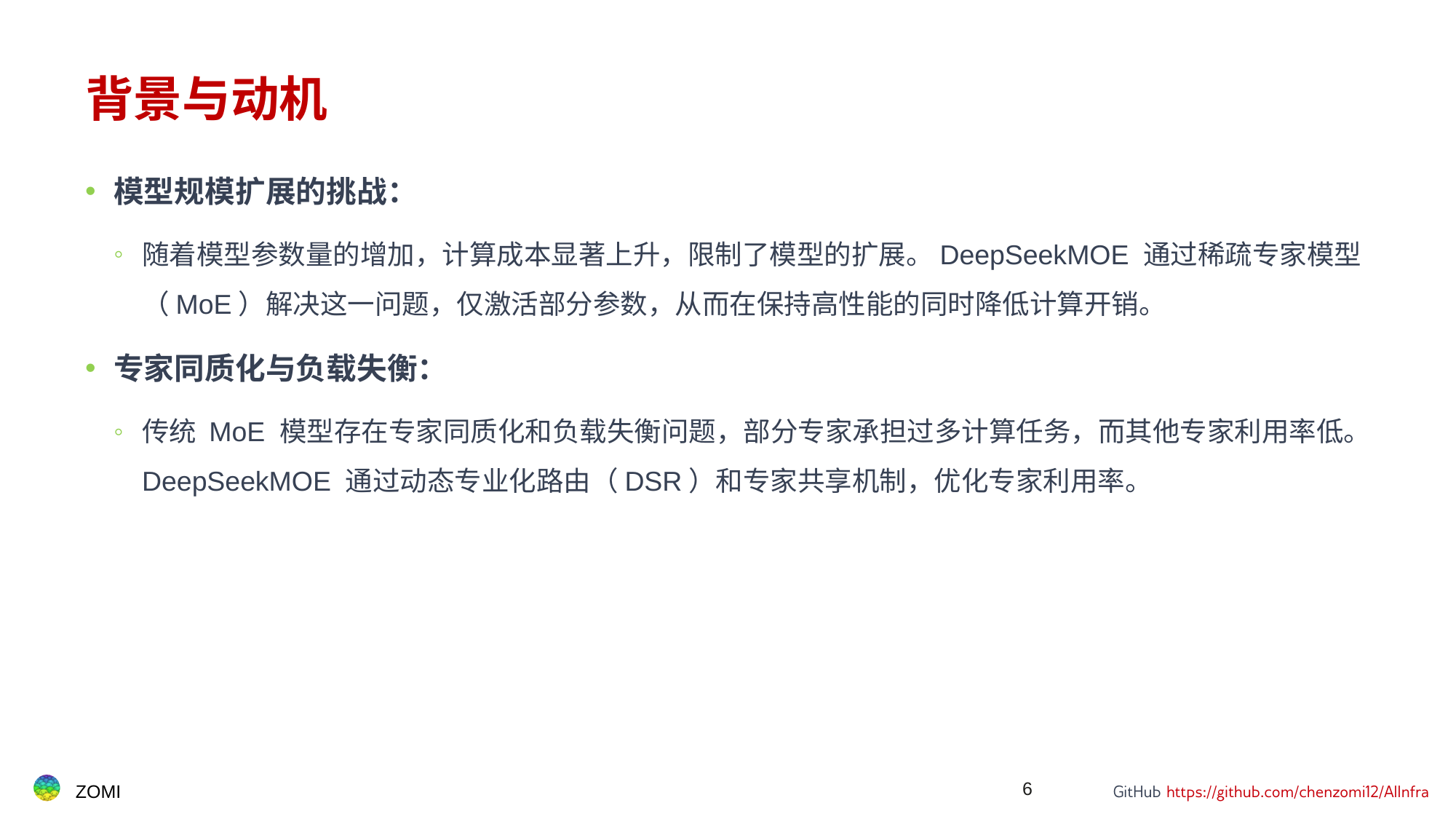

# 背景与动机
模型规模扩展的挑战：
随着模型参数量的增加，计算成本显著上升，限制了模型的扩展。DeepSeekMOE 通过稀疏专家模型（MoE）解决这一问题，仅激活部分参数，从而在保持高性能的同时降低计算开销。
专家同质化与负载失衡：
传统 MoE 模型存在专家同质化和负载失衡问题，部分专家承担过多计算任务，而其他专家利用率低。DeepSeekMOE 通过动态专业化路由（DSR）和专家共享机制，优化专家利用率。